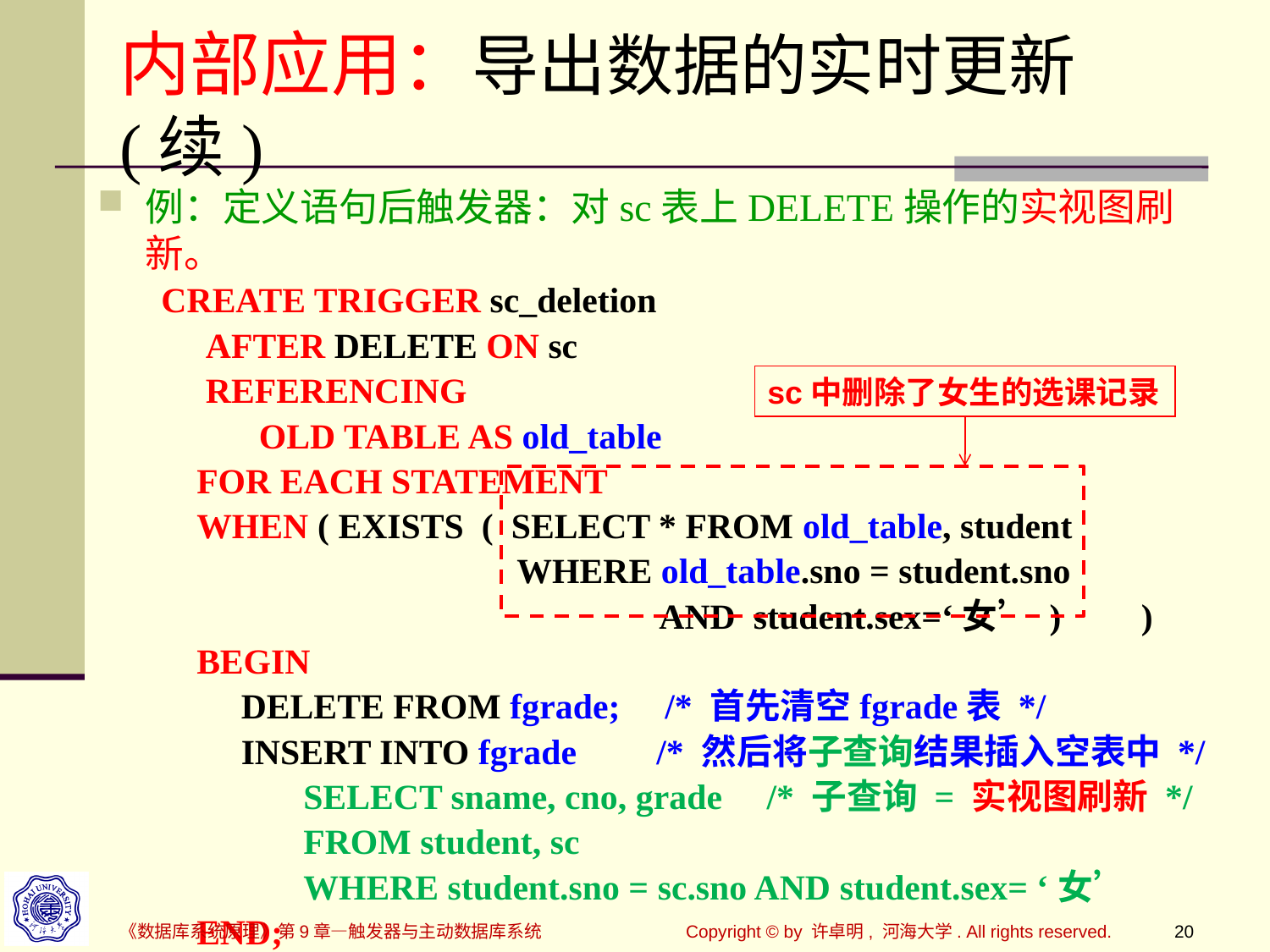

# 内部应用：导出数据的实时更新 (续)
例：定义语句后触发器：对sc表上DELETE操作的实视图刷新。
CREATE TRIGGER sc_deletion
     AFTER DELETE ON sc
     REFERENCING
           OLD TABLE AS old_table
    FOR EACH STATEMENT
    WHEN ( EXISTS  (  SELECT * FROM old_table, student
                                        WHERE old_table.sno = student.sno
                                                        AND  student.sex=‘女’ )         )
    BEGIN
         DELETE FROM fgrade;     /* 首先清空fgrade表 */
         INSERT INTO fgrade         /* 然后将子查询结果插入空表中 */
                SELECT sname, cno, grade     /* 子查询 = 实视图刷新 */
                FROM student, sc
                WHERE student.sno = sc.sno AND student.sex= ‘女’
    END;
sc中删除了女生的选课记录

《数据库系统原理》第9章—触发器与主动数据库系统
Copyright © by 许卓明, 河海大学. All rights reserved.
20